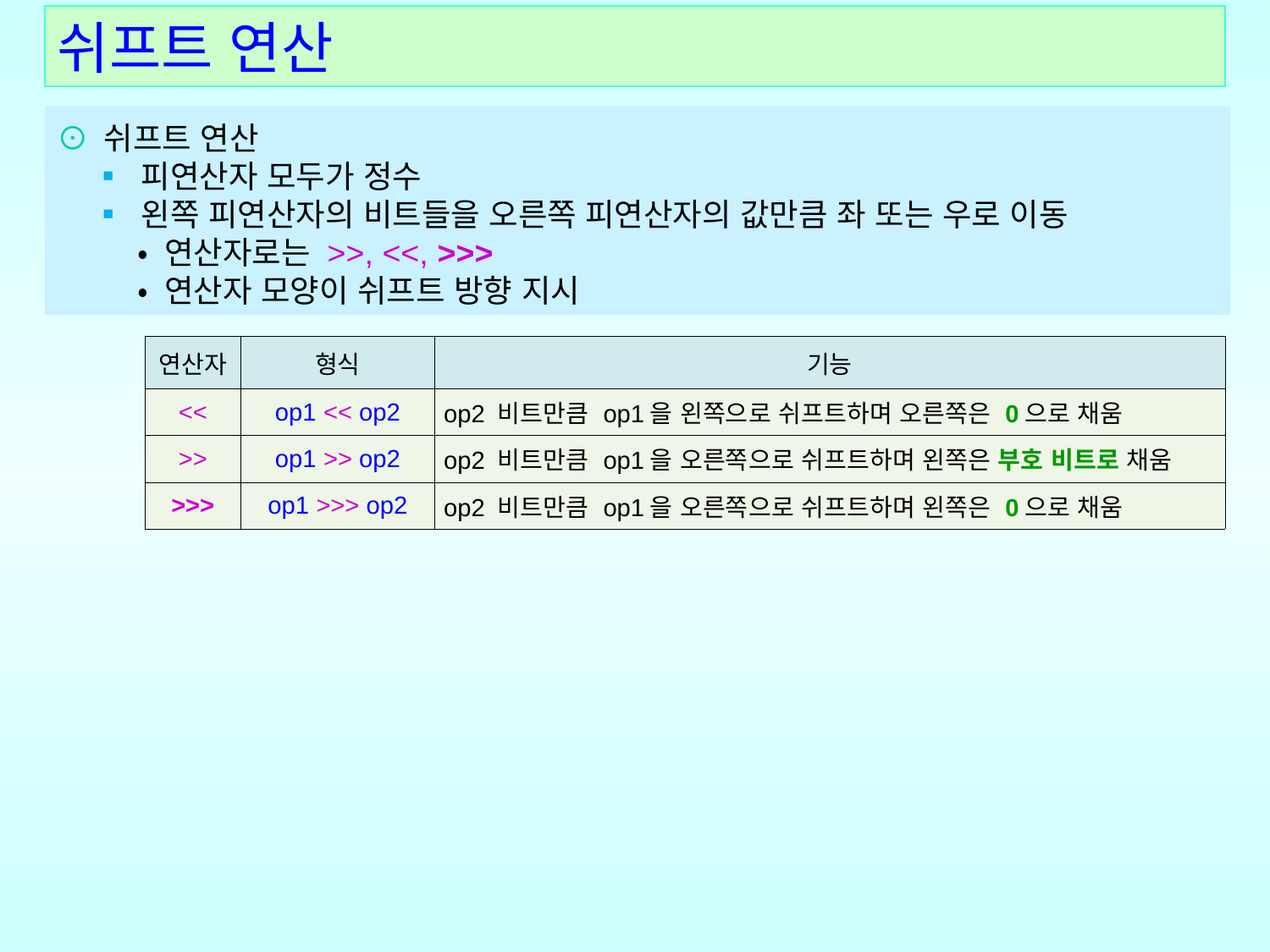

쉬프트 연산
⊙ 쉬프트 연산
    ▪ 피연산자 모두가 정수
    ▪ 왼쪽 피연산자의 비트들을 오른쪽 피연산자의 값만큼 좌 또는 우로 이동
         • 연산자로는 >>, <<, >>>
         • 연산자 모양이 쉬프트 방향 지시
| 연산자 | 형식 | 기능 |
| --- | --- | --- |
| << | op1 << op2 | op2 비트만큼 op1을 왼쪽으로 쉬프트하며 오른쪽은 0으로 채움 |
| >> | op1 >> op2 | op2 비트만큼 op1을 오른쪽으로 쉬프트하며 왼쪽은 부호 비트로 채움 |
| >>> | op1 >>> op2 | op2 비트만큼 op1을 오른쪽으로 쉬프트하며 왼쪽은 0으로 채움 |